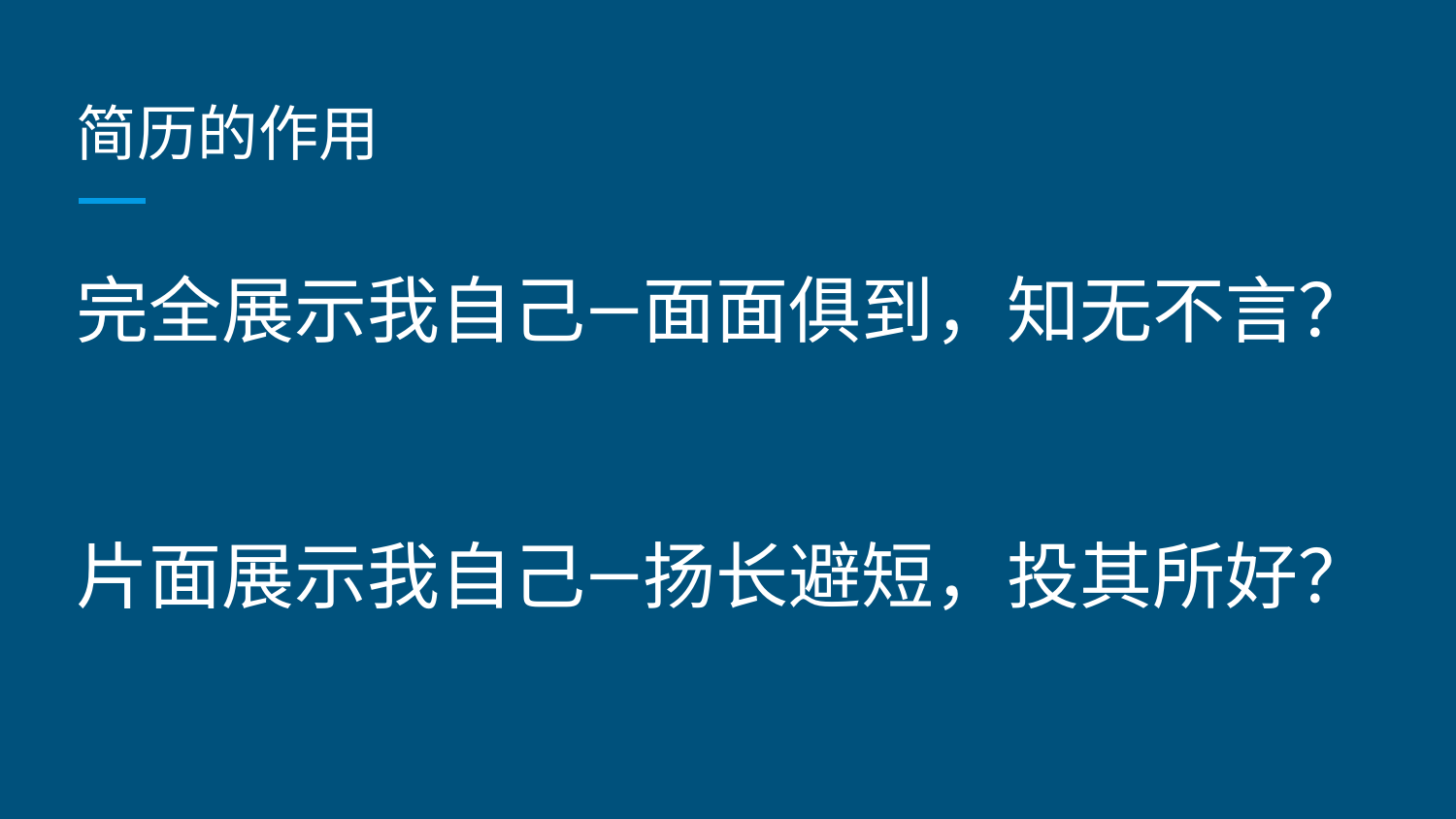

# 简历的作用
完全展示我自己—面面俱到，知无不言？

片面展示我自己—扬长避短，投其所好？